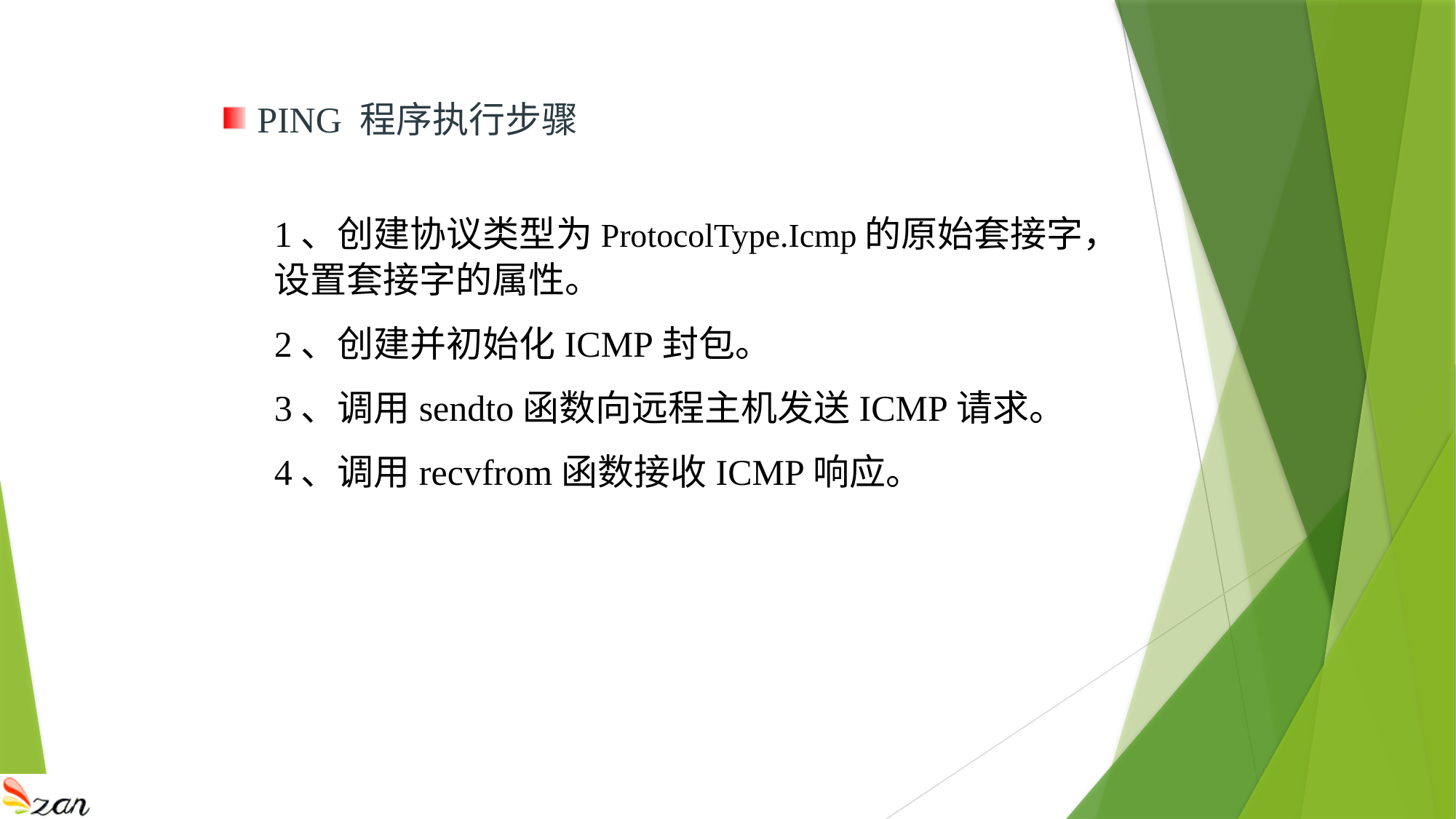

PING 程序执行步骤
1、创建协议类型为ProtocolType.Icmp的原始套接字，设置套接字的属性。
2、创建并初始化ICMP封包。
3、调用sendto函数向远程主机发送ICMP请求。
4、调用recvfrom函数接收ICMP响应。